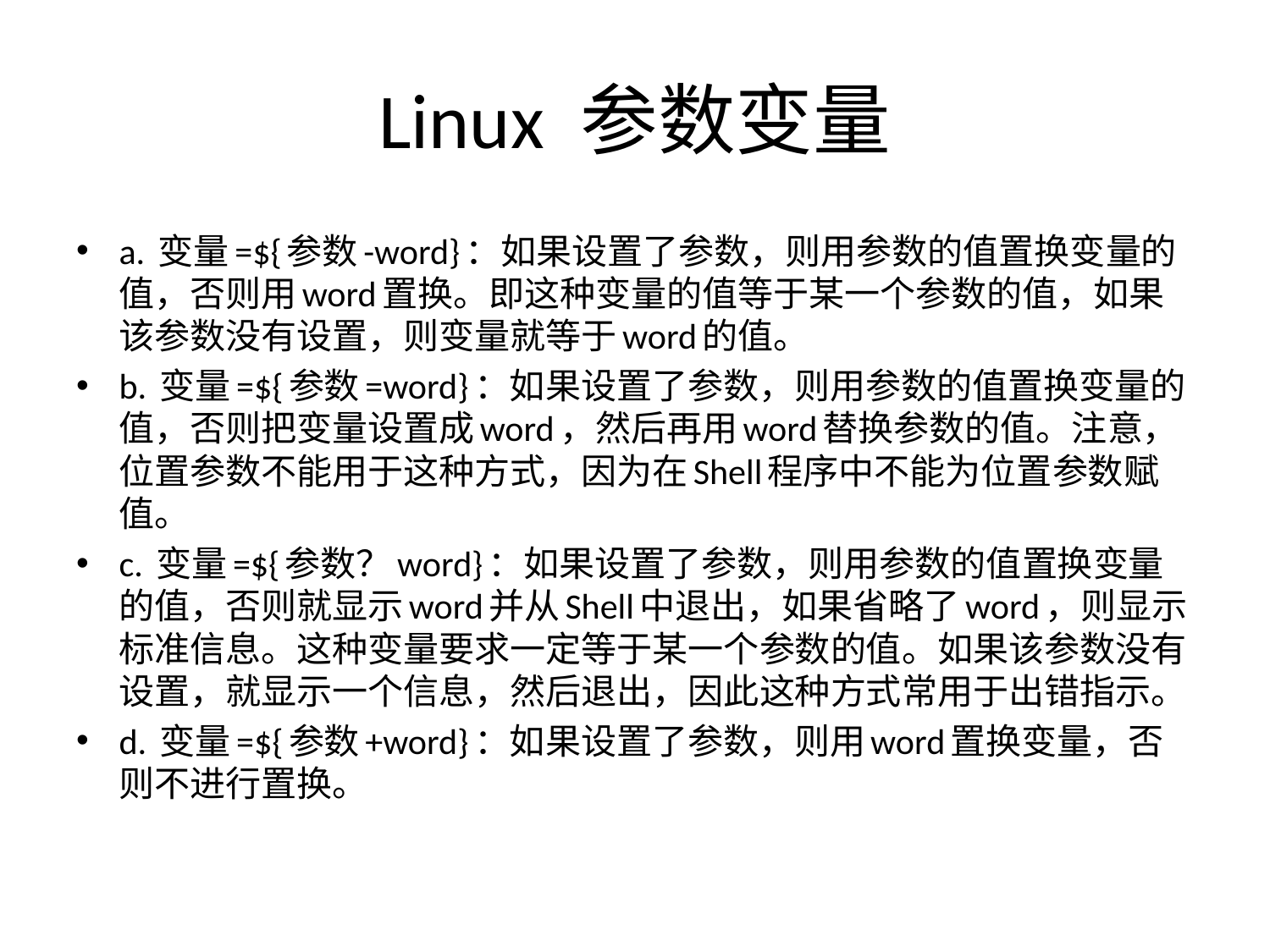

# Linux 参数变量
a. 变量=${参数-word}：如果设置了参数，则用参数的值置换变量的值，否则用word置换。即这种变量的值等于某一个参数的值，如果该参数没有设置，则变量就等于word的值。
b. 变量=${参数=word}：如果设置了参数，则用参数的值置换变量的值，否则把变量设置成word，然后再用word替换参数的值。注意，位置参数不能用于这种方式，因为在Shell程序中不能为位置参数赋值。
c. 变量=${参数？word}：如果设置了参数，则用参数的值置换变量的值，否则就显示word并从Shell中退出，如果省略了word，则显示标准信息。这种变量要求一定等于某一个参数的值。如果该参数没有设置，就显示一个信息，然后退出，因此这种方式常用于出错指示。
d. 变量=${参数+word}：如果设置了参数，则用word置换变量，否则不进行置换。